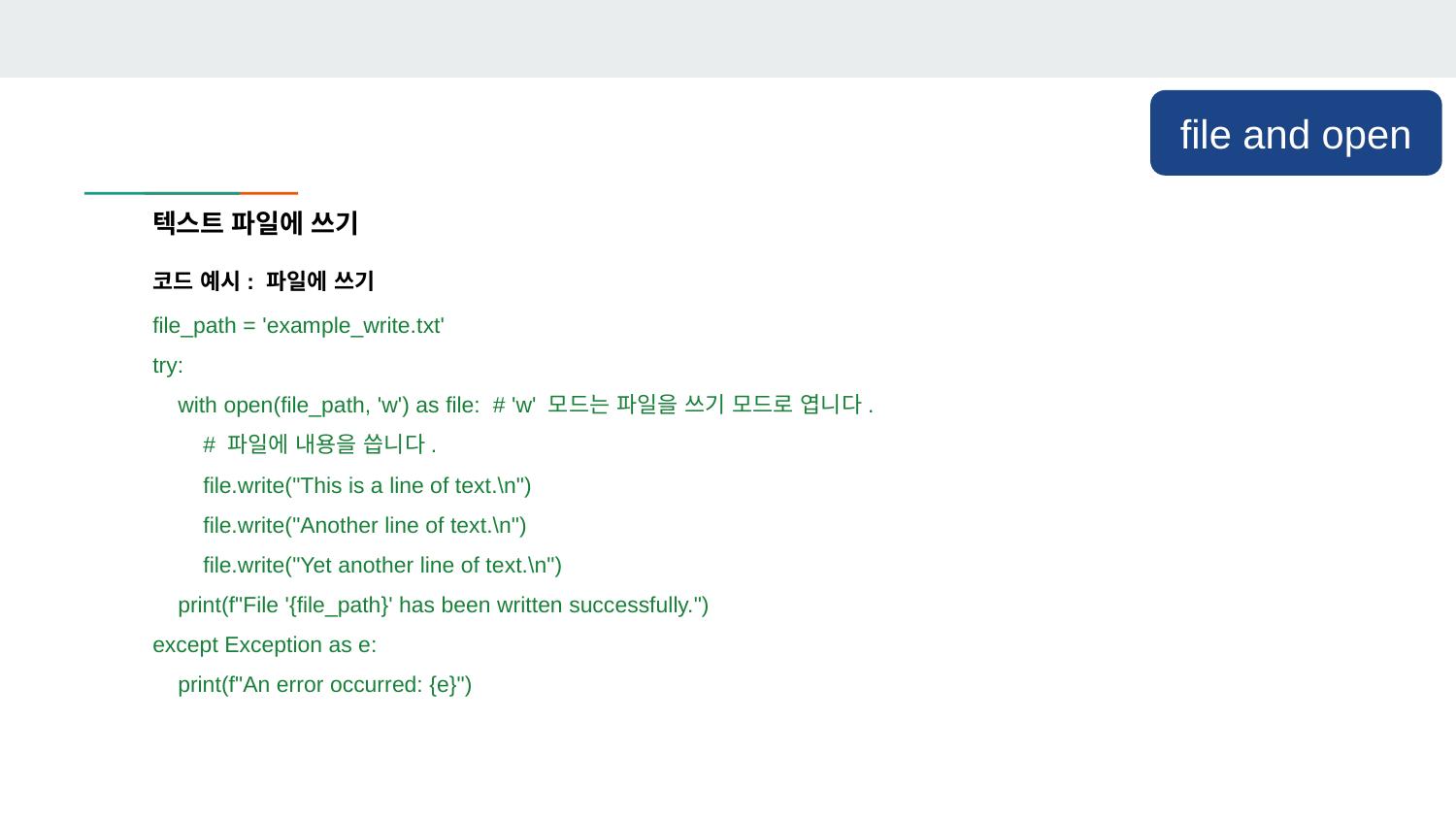

file and open
텍스트 파일에 쓰기
코드 예시: 파일에 쓰기
file_path = 'example_write.txt'
try:
    with open(file_path, 'w') as file:  # 'w' 모드는 파일을 쓰기 모드로 엽니다.
        # 파일에 내용을 씁니다.
        file.write("This is a line of text.\n")
        file.write("Another line of text.\n")
        file.write("Yet another line of text.\n")
    print(f"File '{file_path}' has been written successfully.")
except Exception as e:
    print(f"An error occurred: {e}")